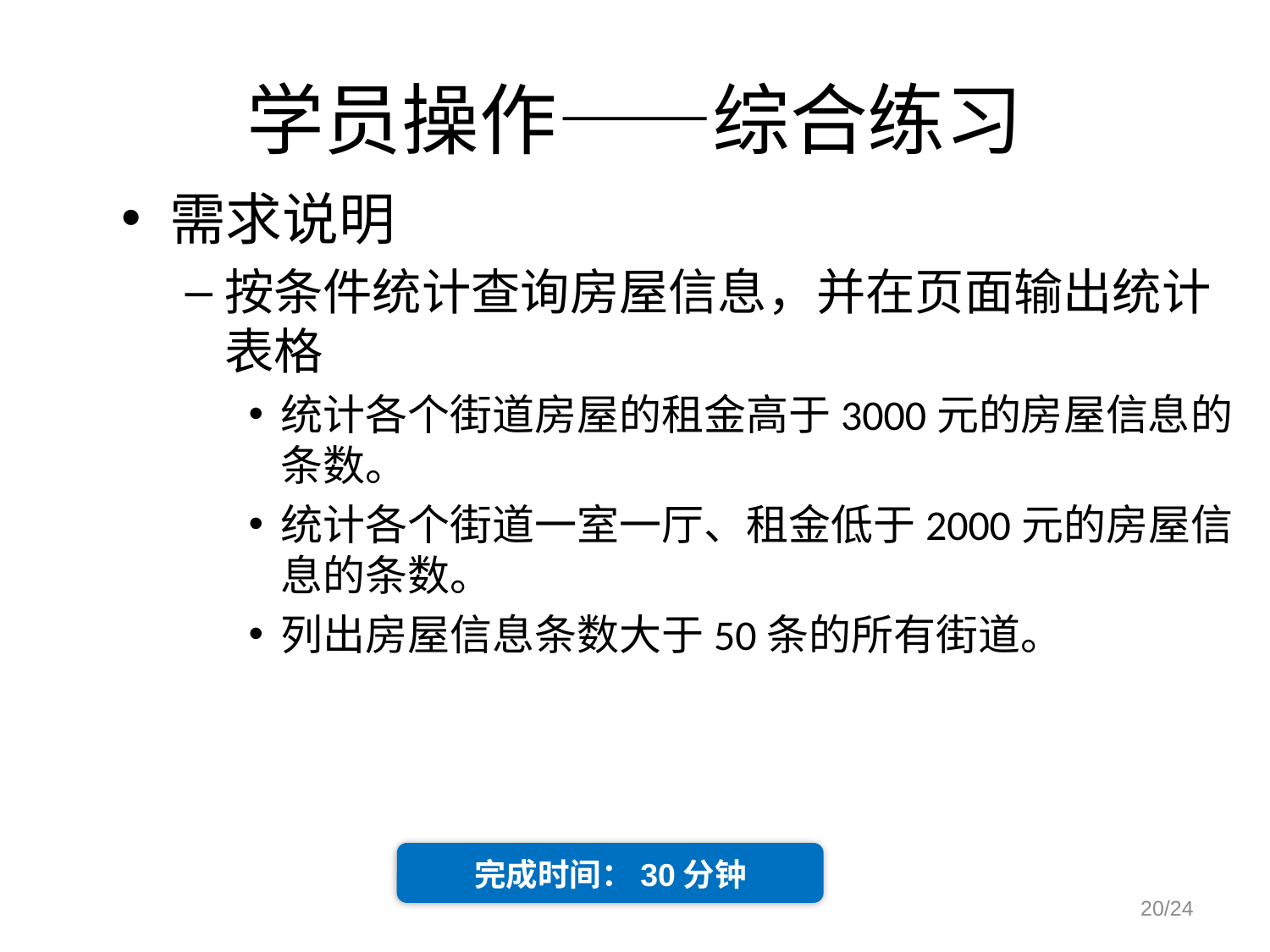

# 学员操作——综合练习
需求说明
按条件统计查询房屋信息，并在页面输出统计表格
统计各个街道房屋的租金高于3000元的房屋信息的条数。
统计各个街道一室一厅、租金低于2000元的房屋信息的条数。
列出房屋信息条数大于50条的所有街道。

完成时间：30分钟
20/24